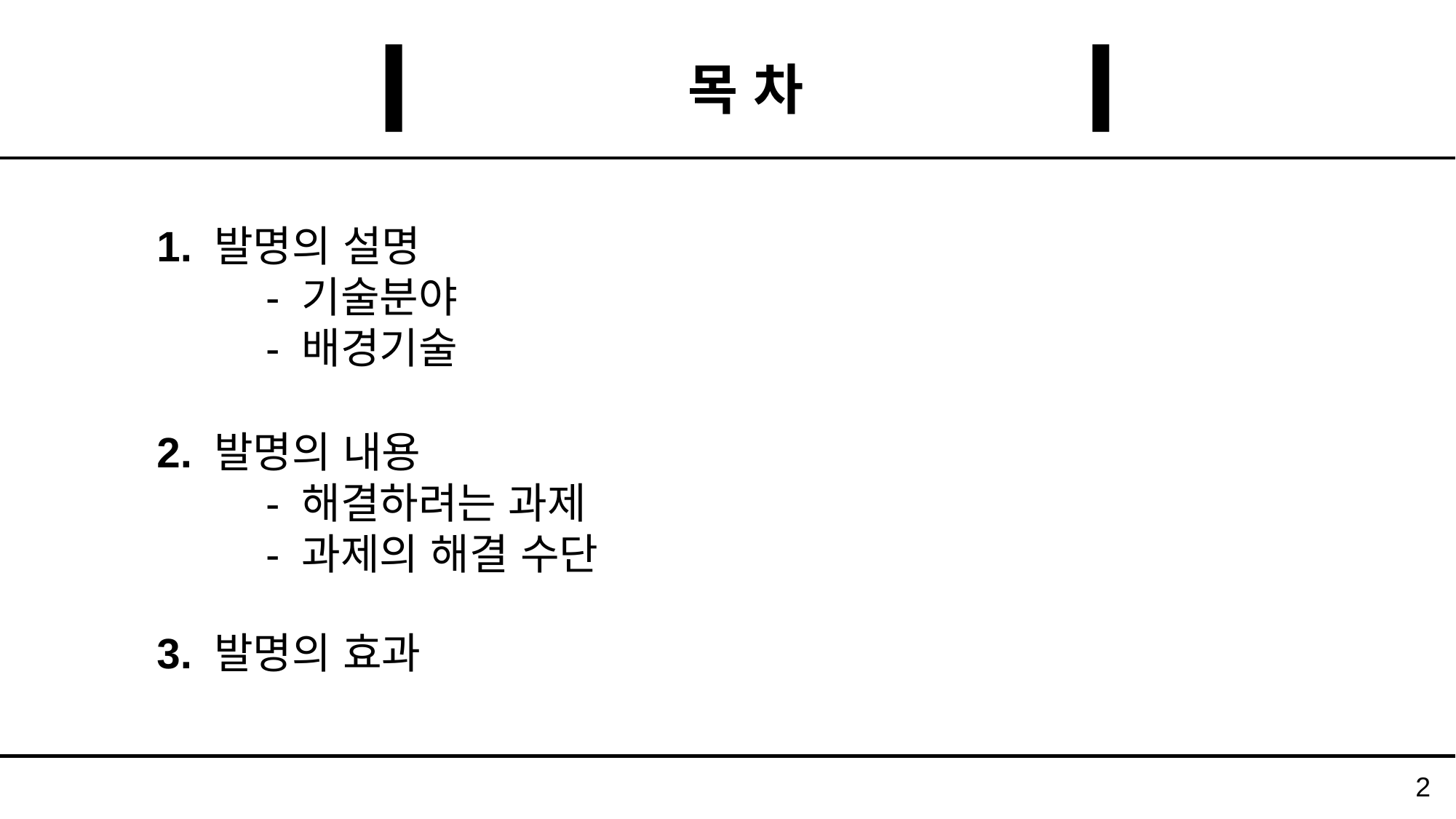

목 차
1. 발명의 설명
	- 기술분야
	- 배경기술
2. 발명의 내용
	- 해결하려는 과제
	- 과제의 해결 수단
3. 발명의 효과
2